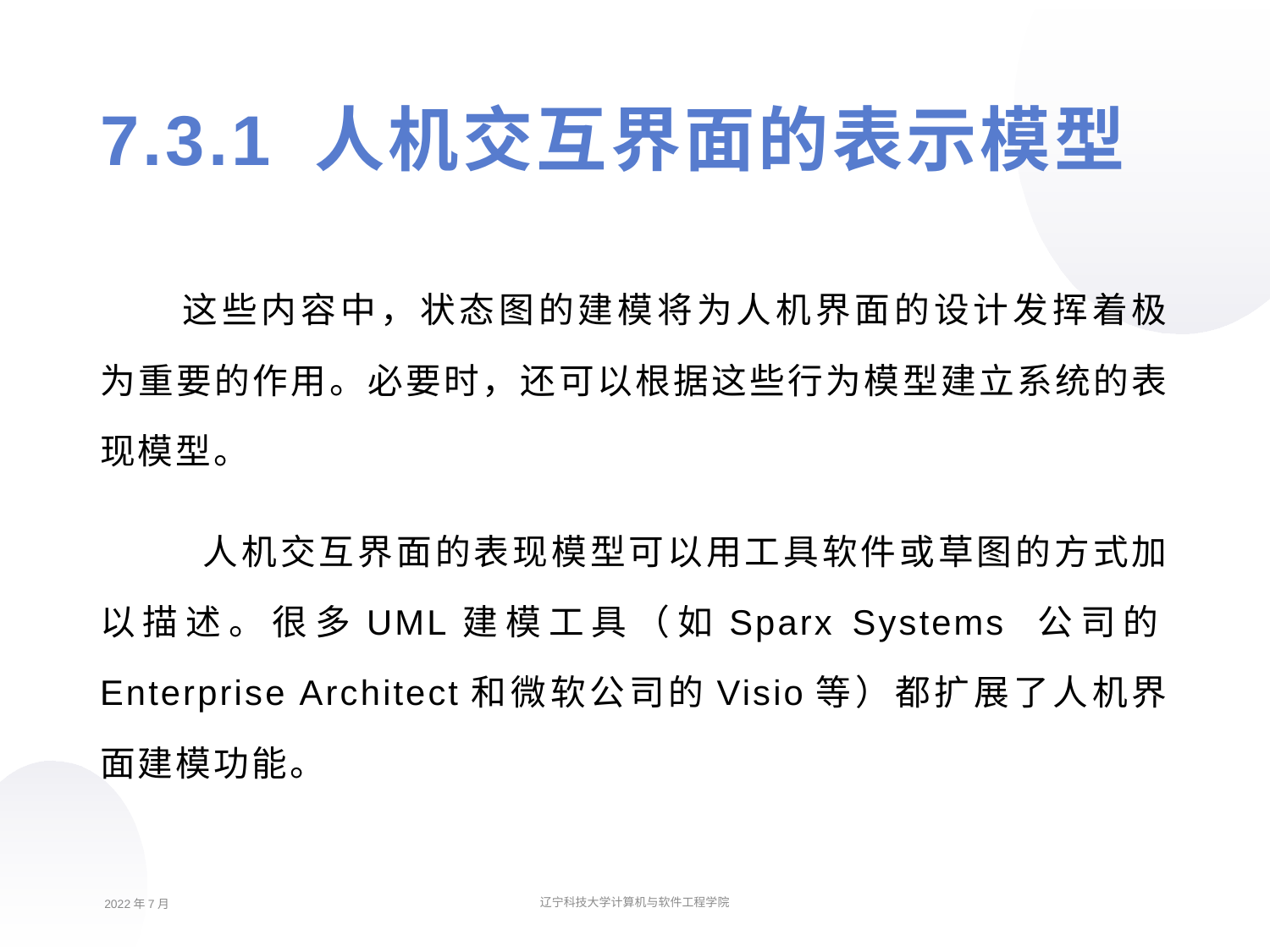

7.3.1 人机交互界面的表示模型
这些内容中，状态图的建模将为人机界面的设计发挥着极为重要的作用。必要时，还可以根据这些行为模型建立系统的表现模型。
 人机交互界面的表现模型可以用工具软件或草图的方式加以描述。很多UML建模工具（如Sparx Systems 公司的Enterprise Architect和微软公司的Visio等）都扩展了人机界面建模功能。

2022年7月
辽宁科技大学计算机与软件工程学院
54